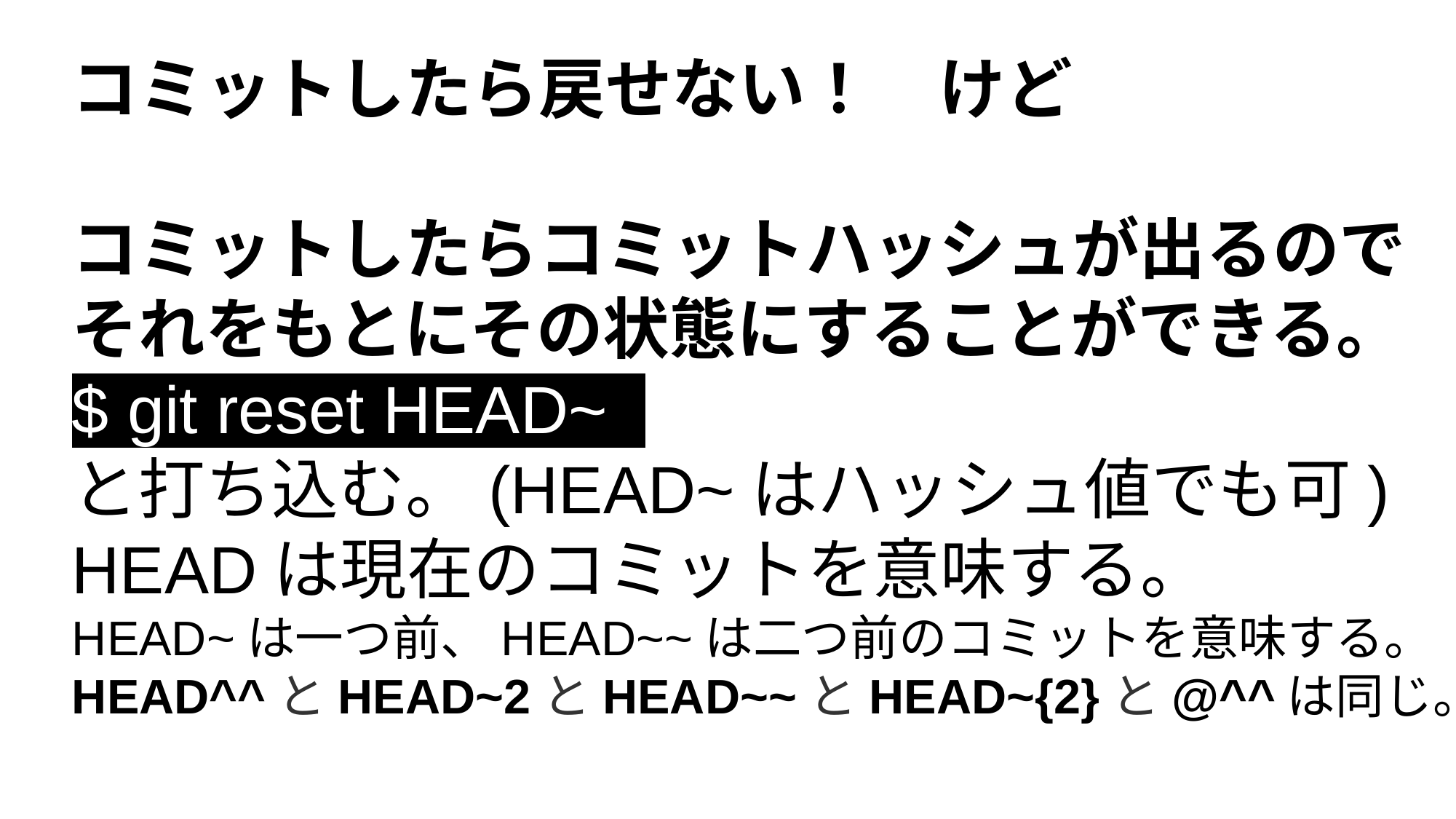

コミットしたら戻せない！　けど

コミットしたらコミットハッシュが出るので
それをもとにその状態にすることができる。
$ git reset HEAD~
と打ち込む。(HEAD~はハッシュ値でも可)
HEADは現在のコミットを意味する。
HEAD~は一つ前、HEAD~~は二つ前のコミットを意味する。
HEAD^^とHEAD~2とHEAD~~とHEAD~{2}と@^^は同じ。